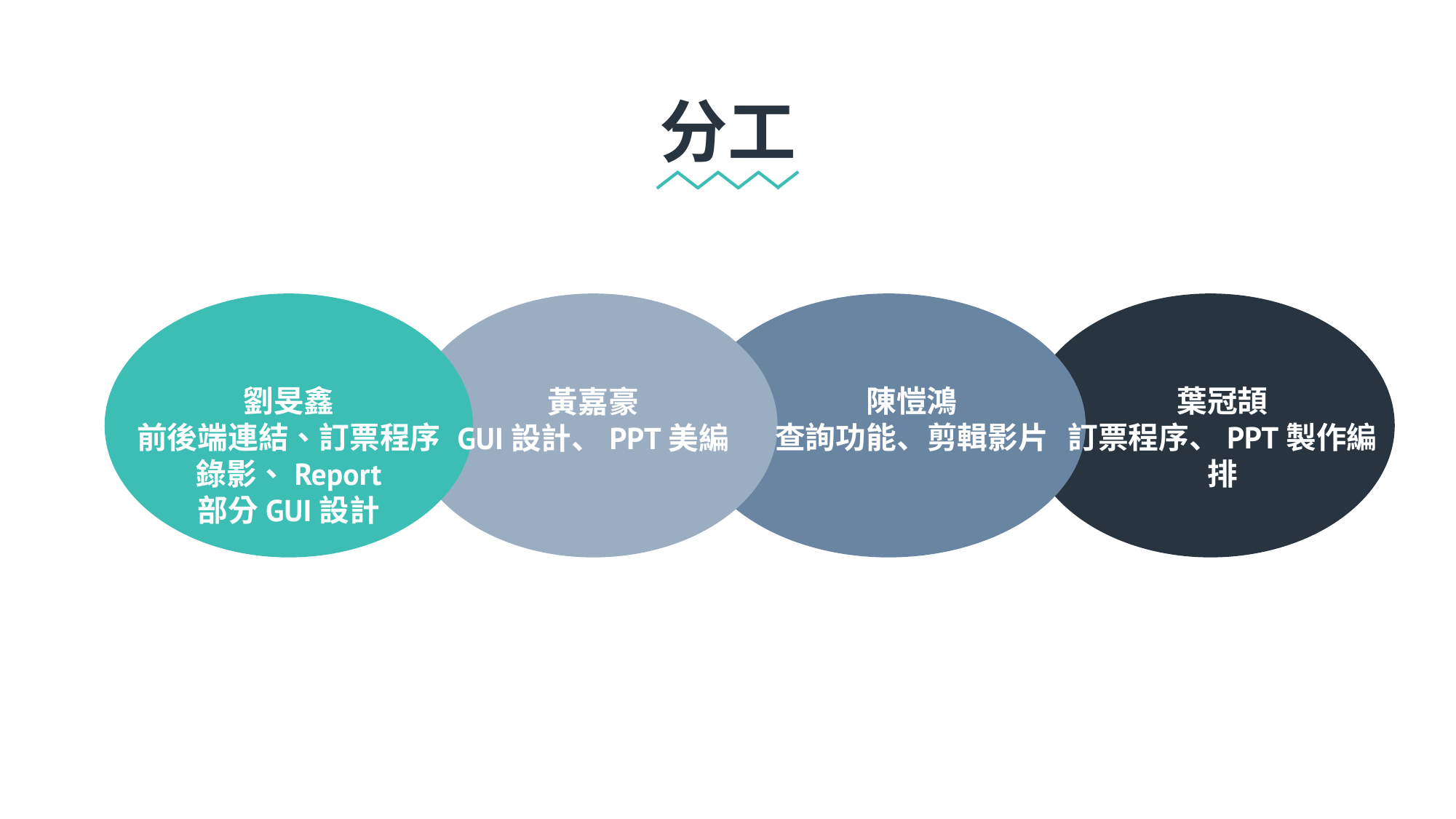

分工

劉旻鑫
前後端連結、訂票程序
錄影、Report
部分GUI設計
陳愷鴻
查詢功能、剪輯影片
葉冠頡
訂票程序、PPT製作編排
黃嘉豪
GUI設計、PPT美編